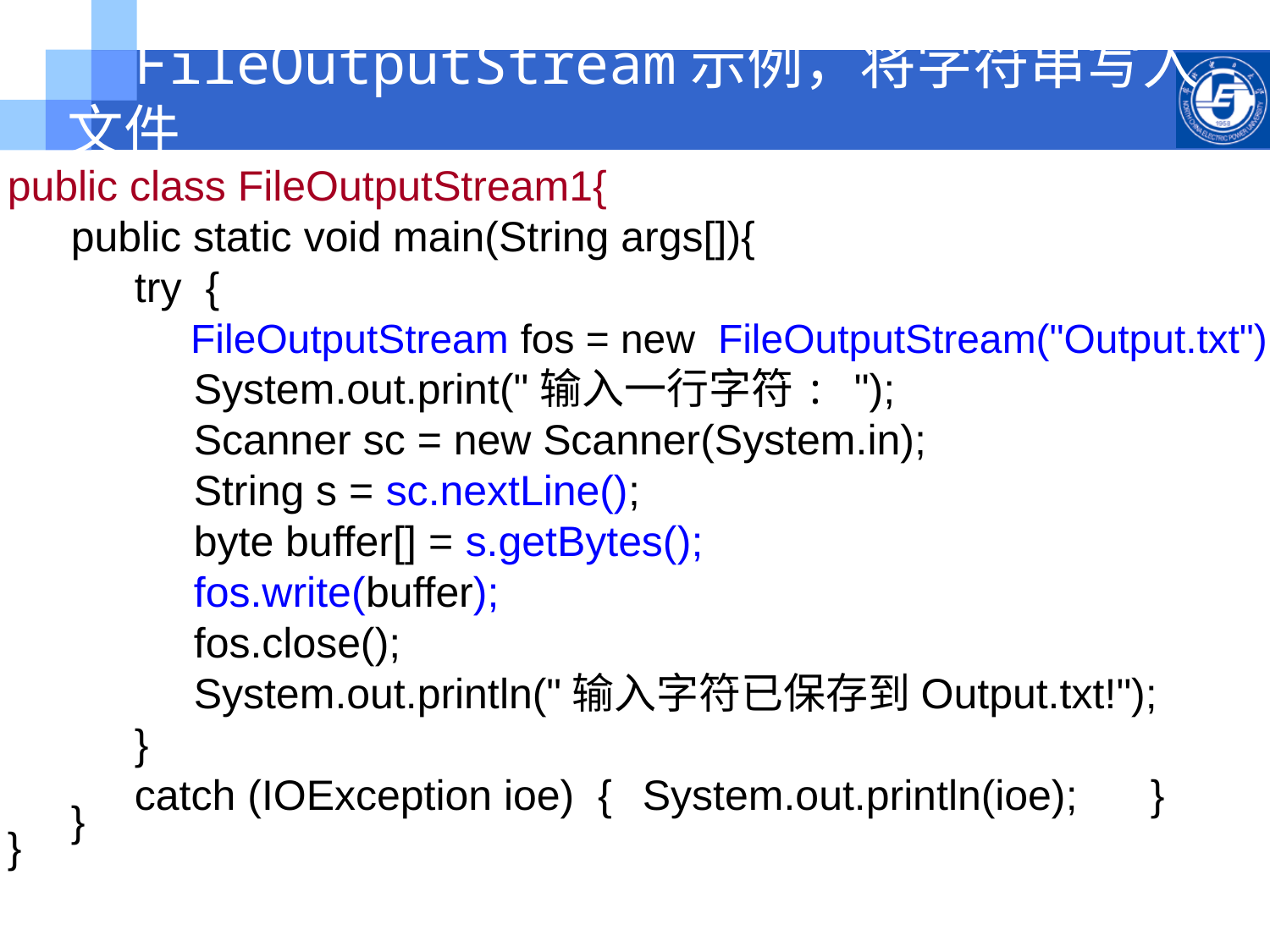

# FileOutputStream示例，将字符串写入文件
public class FileOutputStream1{
public static void main(String args[]){
	try  {
	     FileOutputStream fos = new  FileOutputStream("Output.txt");
	     System.out.print("输入一行字符: ");
	     Scanner sc = new Scanner(System.in);
	     String s = sc.nextLine();
	     byte buffer[] = s.getBytes();
   	     fos.write(buffer);
  	     fos.close();
	     System.out.println("输入字符已保存到Output.txt!");
	}
	catch (IOException ioe)  {	System.out.println(ioe);	}
}
}